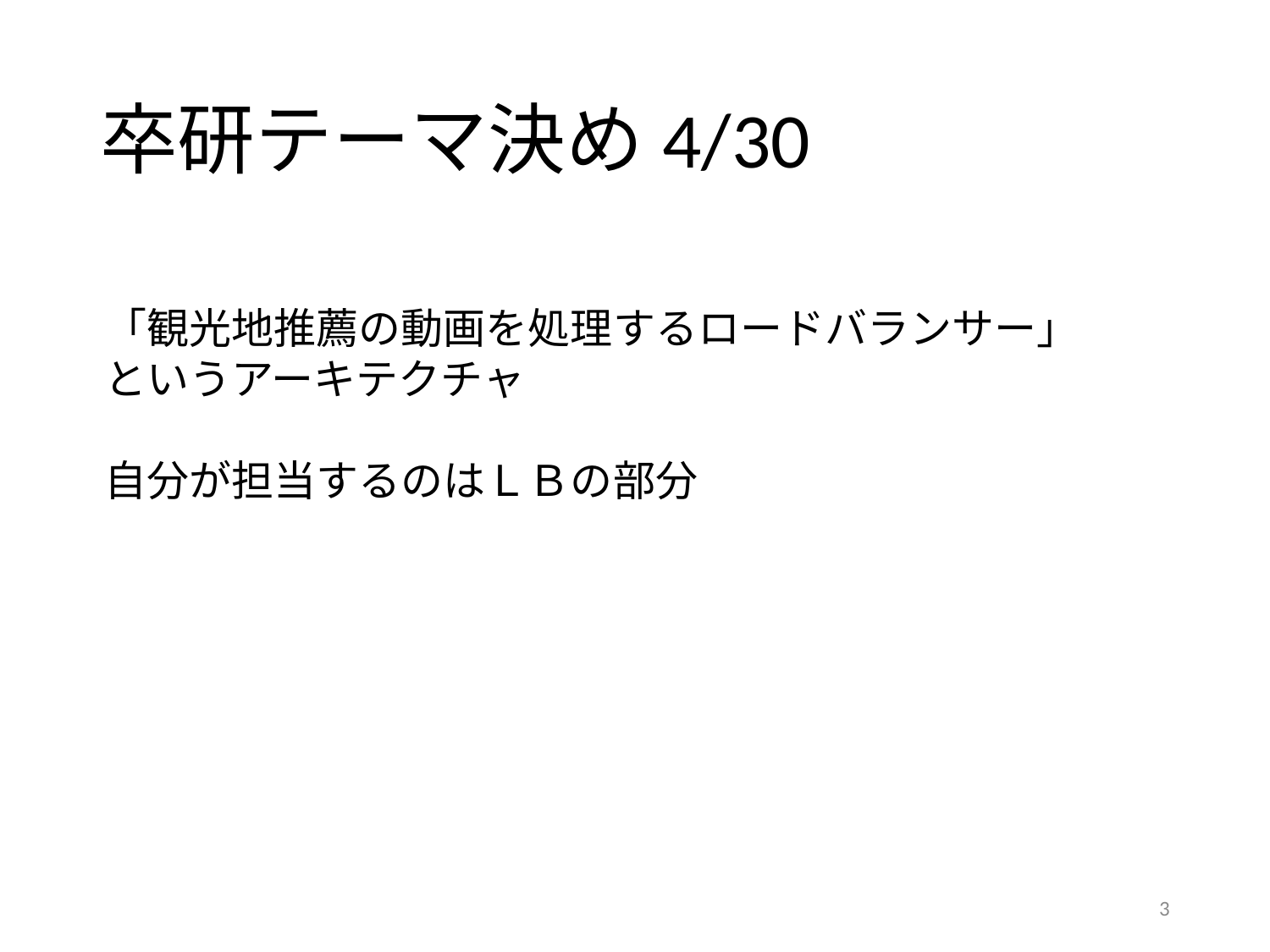

# 卒研テーマ決め4/30
「観光地推薦の動画を処理するロードバランサー」
というアーキテクチャ
自分が担当するのはＬＢの部分
3